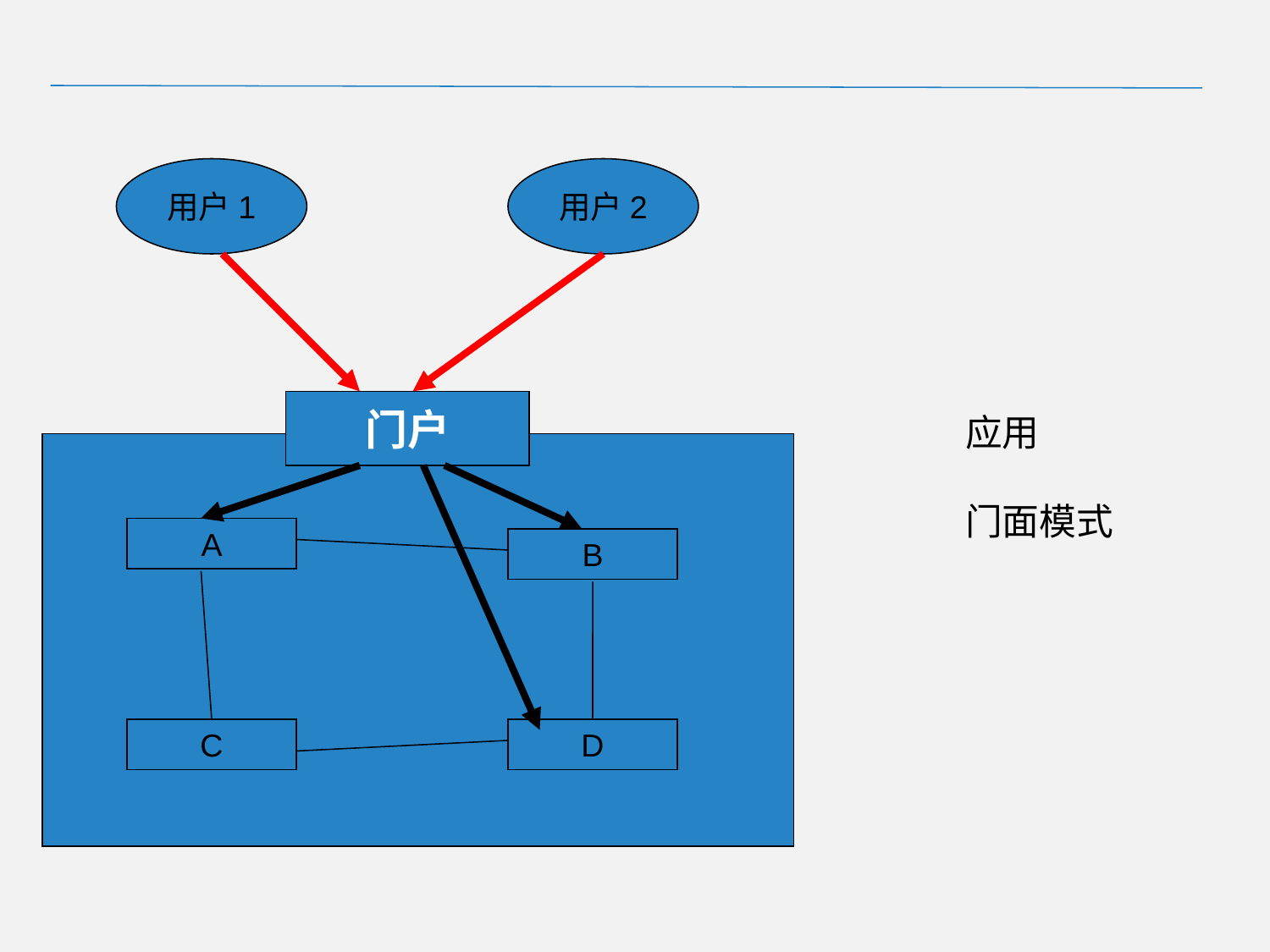

# 应用 门面模式
用户1
用户2

门户

A
B

C
D